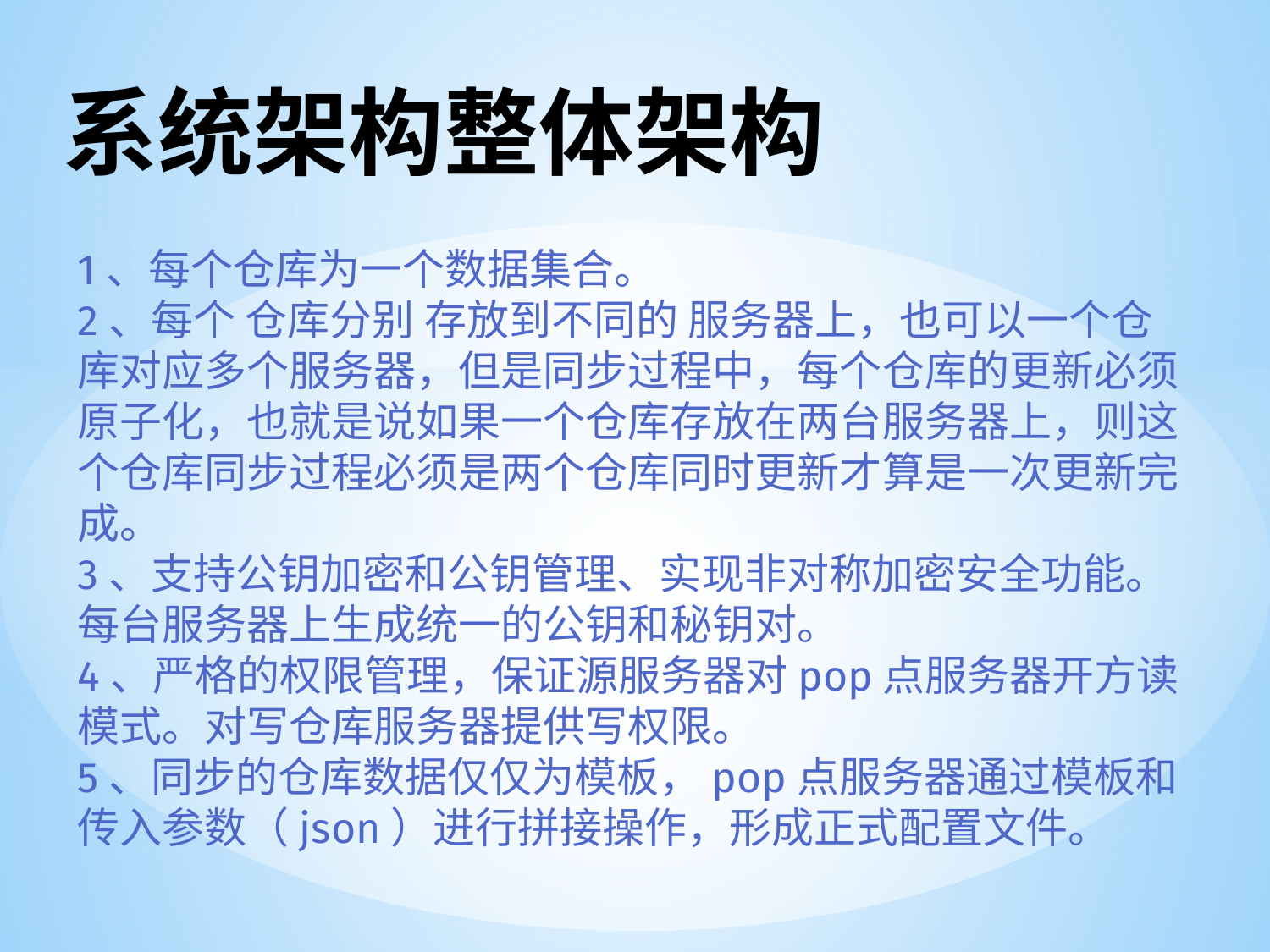

# 系统架构整体架构
1、每个仓库为一个数据集合。
2、每个 仓库分别 存放到不同的 服务器上，也可以一个仓库对应多个服务器，但是同步过程中，每个仓库的更新必须原子化，也就是说如果一个仓库存放在两台服务器上，则这个仓库同步过程必须是两个仓库同时更新才算是一次更新完成。
3、支持公钥加密和公钥管理、实现非对称加密安全功能。每台服务器上生成统一的公钥和秘钥对。
4、严格的权限管理，保证源服务器对pop点服务器开方读模式。对写仓库服务器提供写权限。
5、同步的仓库数据仅仅为模板，pop点服务器通过模板和传入参数（json）进行拼接操作，形成正式配置文件。